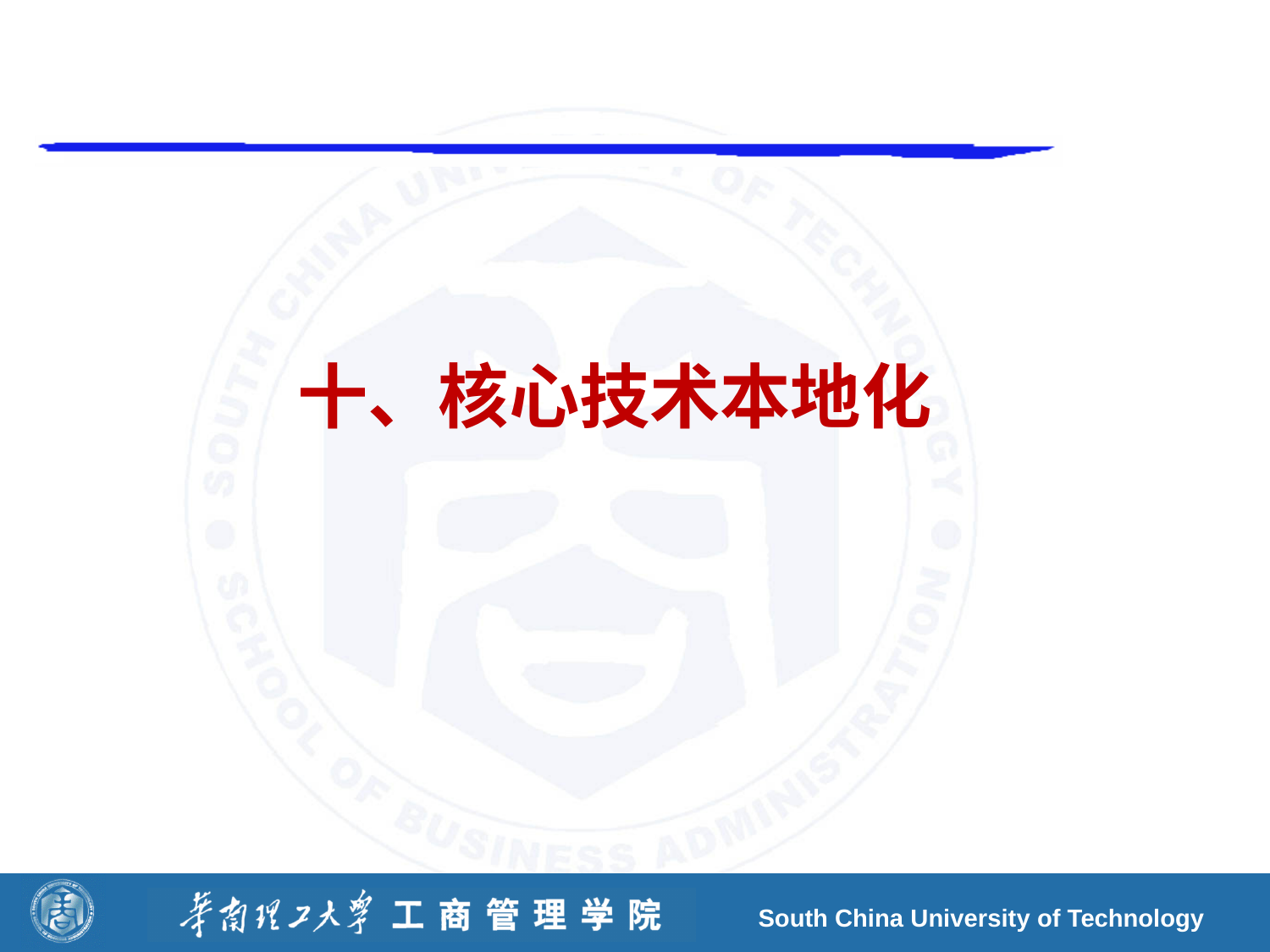

# 十、核心技术本地化
South China University of Technology